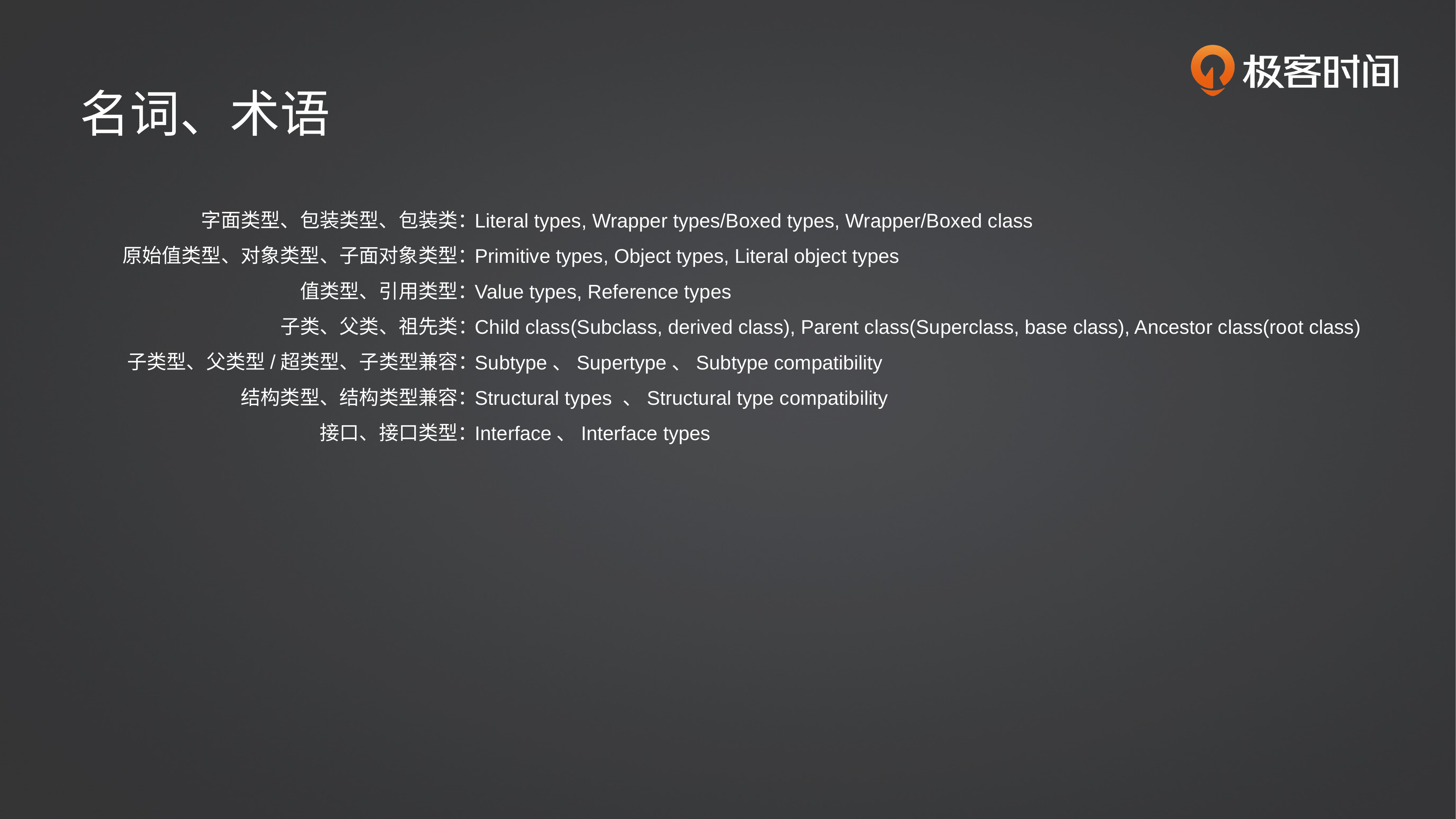

名词、术语

字面类型、包装类型、包装类：
原始值类型、对象类型、子面对象类型：
值类型、引用类型：
子类、父类、祖先类：
子类型、父类型/超类型、子类型兼容：
结构类型、结构类型兼容：
接口、接口类型：

Literal types, Wrapper types/Boxed types, Wrapper/Boxed class
Primitive types, Object types, Literal object types
Value types, Reference types
Child class(Subclass, derived class), Parent class(Superclass, base class), Ancestor class(root class)
Subtype、Supertype、Subtype compatibility
Structural types 、Structural type compatibility
Interface、Interface types